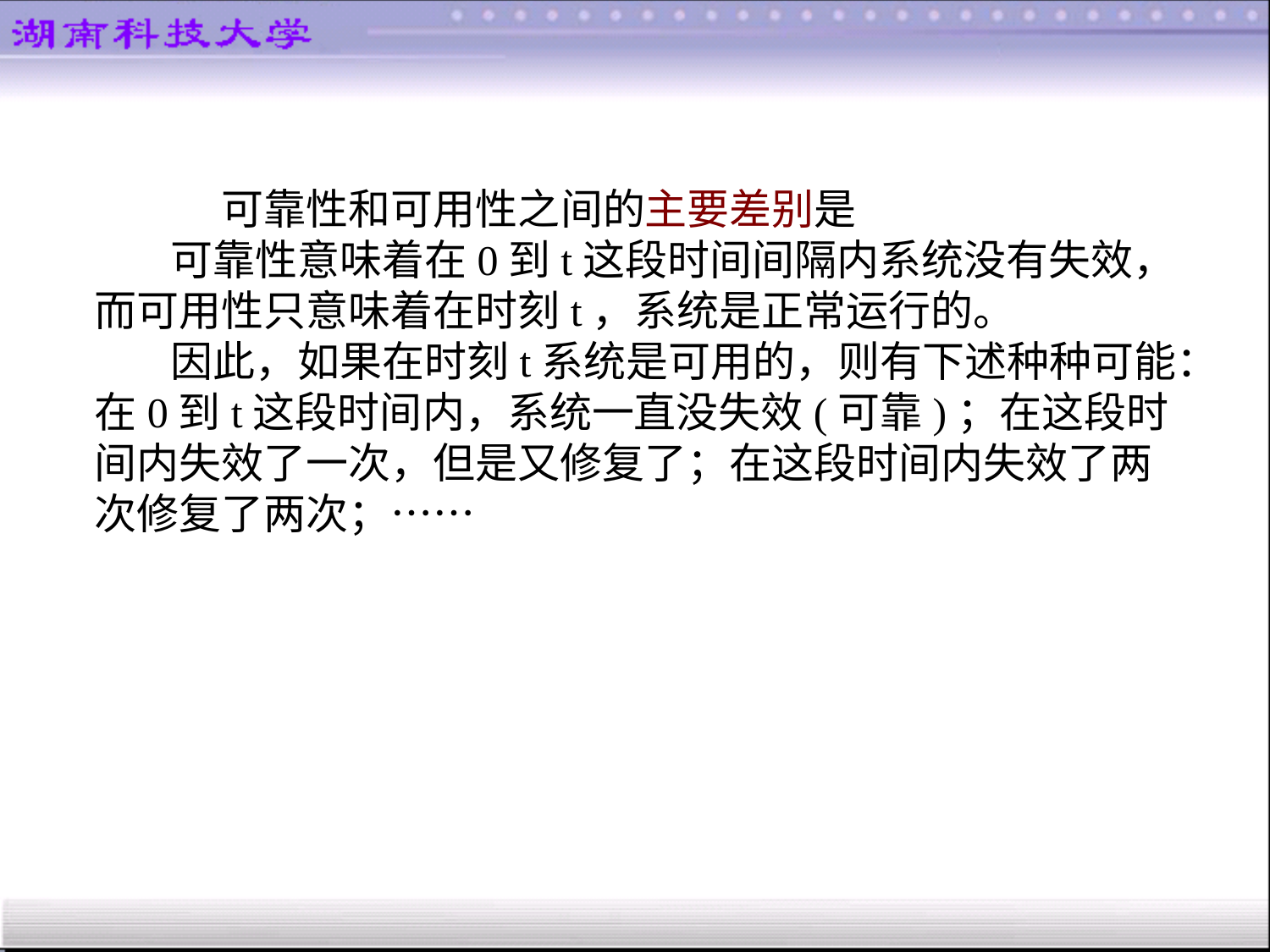

可靠性和可用性之间的主要差别是
       可靠性意味着在0到t这段时间间隔内系统没有失效，而可用性只意味着在时刻t，系统是正常运行的。
       因此，如果在时刻t系统是可用的，则有下述种种可能：在0到t这段时间内，系统一直没失效(可靠)；在这段时间内失效了一次，但是又修复了；在这段时间内失效了两次修复了两次；……